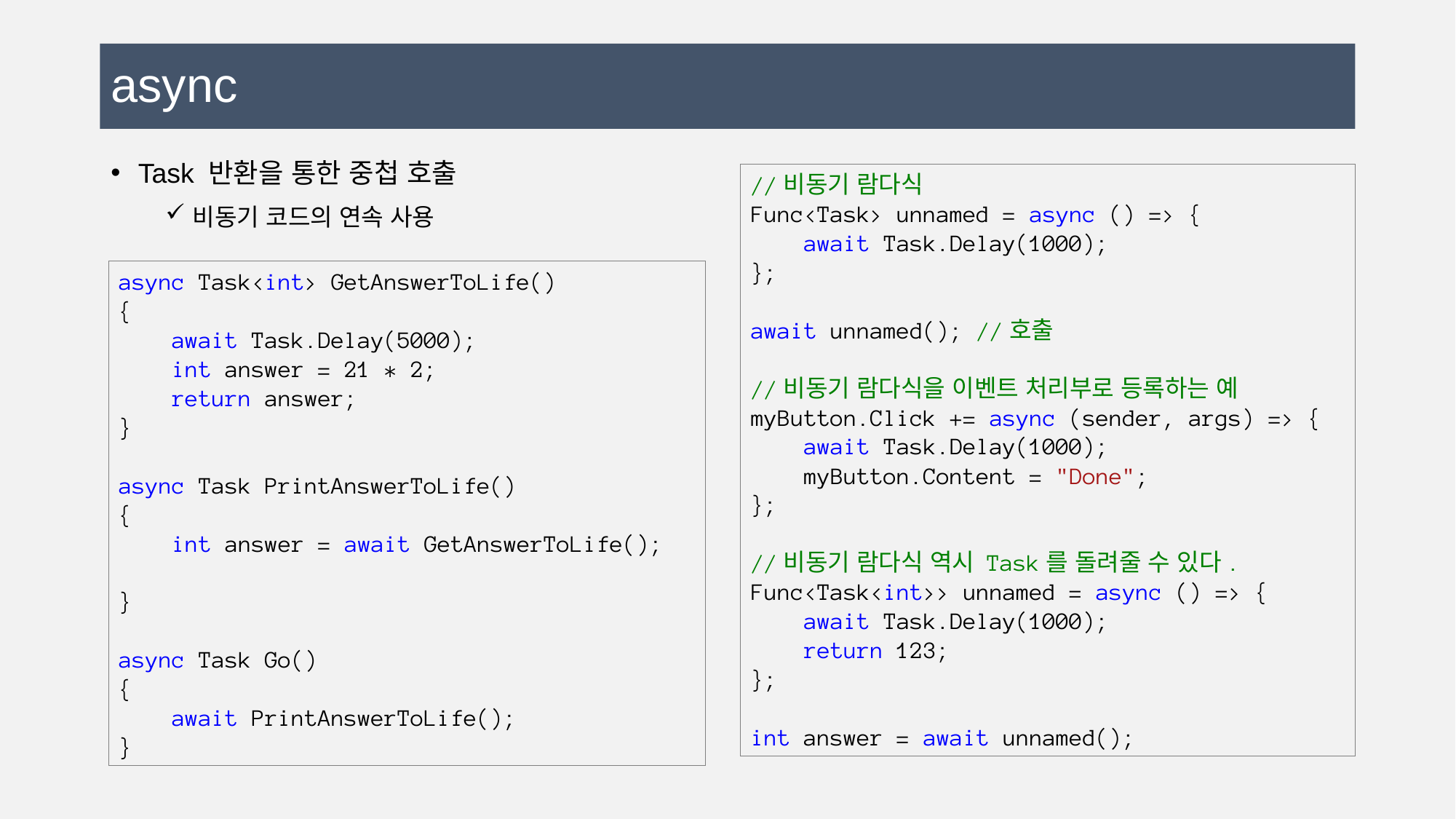

# async
Task 반환을 통한 중첩 호출
비동기 코드의 연속 사용
//비동기 람다식
Func<Task> unnamed = async () => {
    await Task.Delay(1000);
};

await unnamed(); //호출

//비동기 람다식을 이벤트 처리부로 등록하는 예
myButton.Click += async (sender, args) => {
    await Task.Delay(1000);
    myButton.Content = "Done";
};

//비동기 람다식 역시 Task를 돌려줄 수 있다.
Func<Task<int>> unnamed = async () => {
    await Task.Delay(1000);
    return 123;
};

int answer = await unnamed();
async Task<int> GetAnswerToLife()
{
    await Task.Delay(5000);
    int answer = 21 * 2;
    return answer;
}

async Task PrintAnswerToLife()
{
    int answer = await GetAnswerToLife();
}

async Task Go()
{
    await PrintAnswerToLife();
}